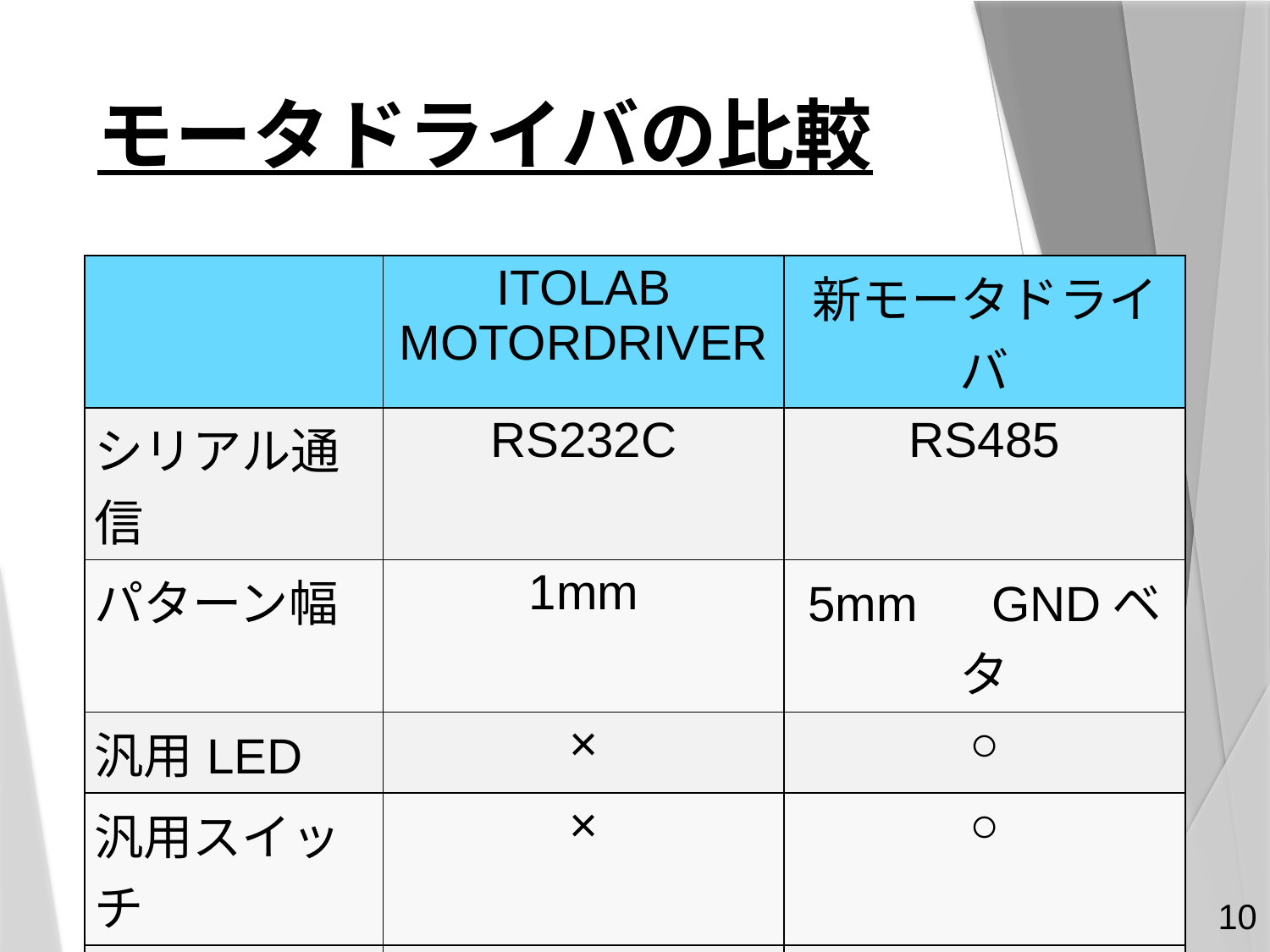

# モータドライバの比較
|  | ITOLAB MOTORDRIVER | 新モータドライバ |
| --- | --- | --- |
| シリアル通信 | RS232C | RS485 |
| パターン幅 | 1mm | 5mm　GNDベタ |
| 汎用LED | × | ○ |
| 汎用スイッチ | × | ○ |
| 温度センサ | × | ○ |
| 電流センサ | × | ○ |
| リセットスイッチ | × | ○ |
10